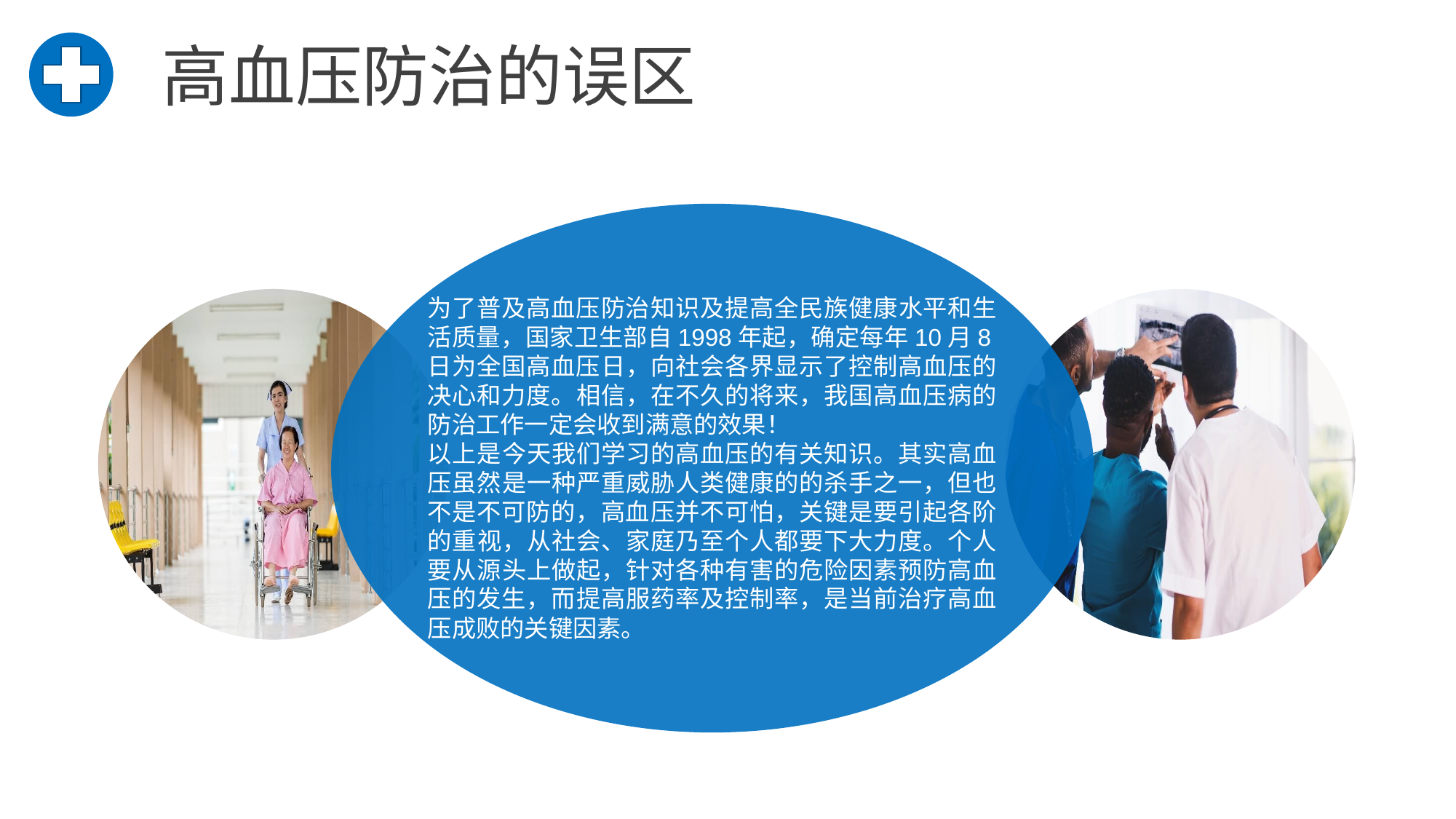

高血压防治的误区

为了普及高血压防治知识及提高全民族健康水平和生活质量，国家卫生部自1998年起，确定每年10月8日为全国高血压日，向社会各界显示了控制高血压的决心和力度。相信，在不久的将来，我国高血压病的防治工作一定会收到满意的效果！
以上是今天我们学习的高血压的有关知识。其实高血压虽然是一种严重威胁人类健康的的杀手之一，但也不是不可防的，高血压并不可怕，关键是要引起各阶的重视，从社会、家庭乃至个人都要下大力度。个人要从源头上做起，针对各种有害的危险因素预防高血压的发生，而提高服药率及控制率，是当前治疗高血压成败的关键因素。